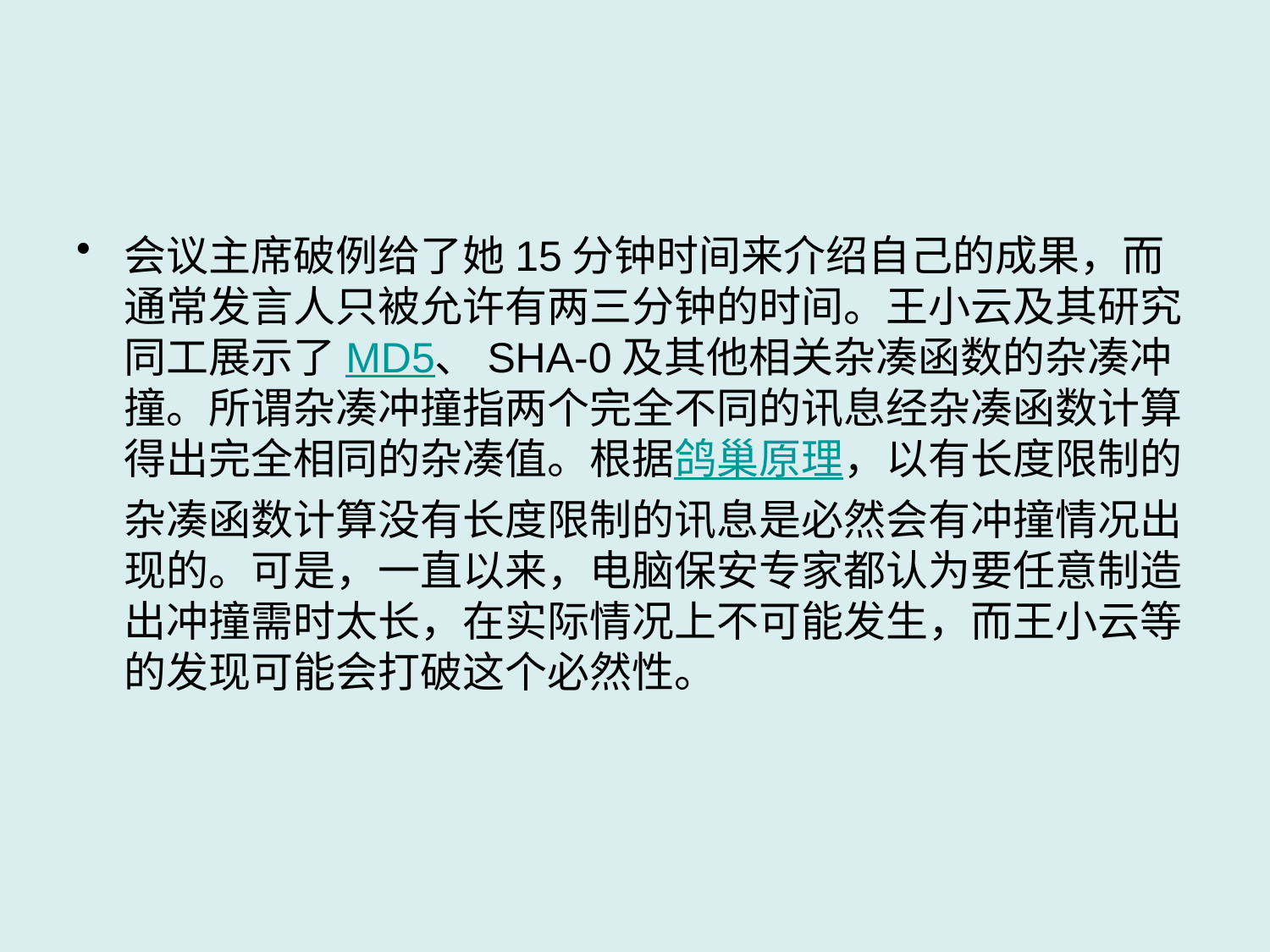

#
会议主席破例给了她15分钟时间来介绍自己的成果，而通常发言人只被允许有两三分钟的时间。王小云及其研究同工展示了MD5、SHA-0及其他相关杂凑函数的杂凑冲撞。所谓杂凑冲撞指两个完全不同的讯息经杂凑函数计算得出完全相同的杂凑值。根据鸽巢原理，以有长度限制的杂凑函数计算没有长度限制的讯息是必然会有冲撞情况出现的。可是，一直以来，电脑保安专家都认为要任意制造出冲撞需时太长，在实际情况上不可能发生，而王小云等的发现可能会打破这个必然性。